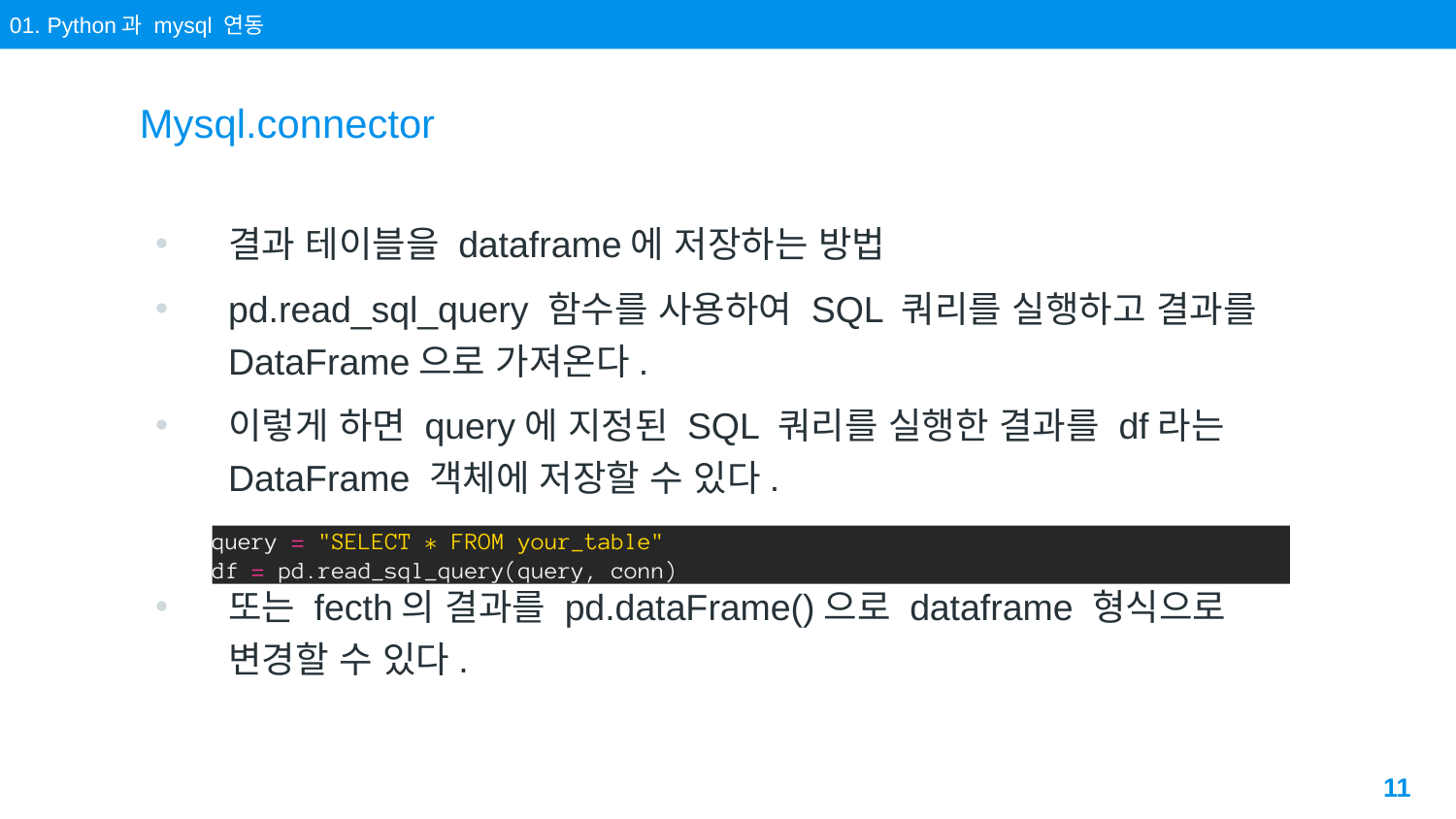

01. Python과 mysql 연동
# Mysql.connector
결과 테이블을 dataframe에 저장하는 방법
pd.read_sql_query 함수를 사용하여 SQL 쿼리를 실행하고 결과를 DataFrame으로 가져온다.
이렇게 하면 query에 지정된 SQL 쿼리를 실행한 결과를 df라는 DataFrame 객체에 저장할 수 있다.

또는 fecth의 결과를 pd.dataFrame()으로 dataframe 형식으로 변경할 수 있다.
query = "SELECT * FROM your_table"
df = pd.read_sql_query(query, conn)
11